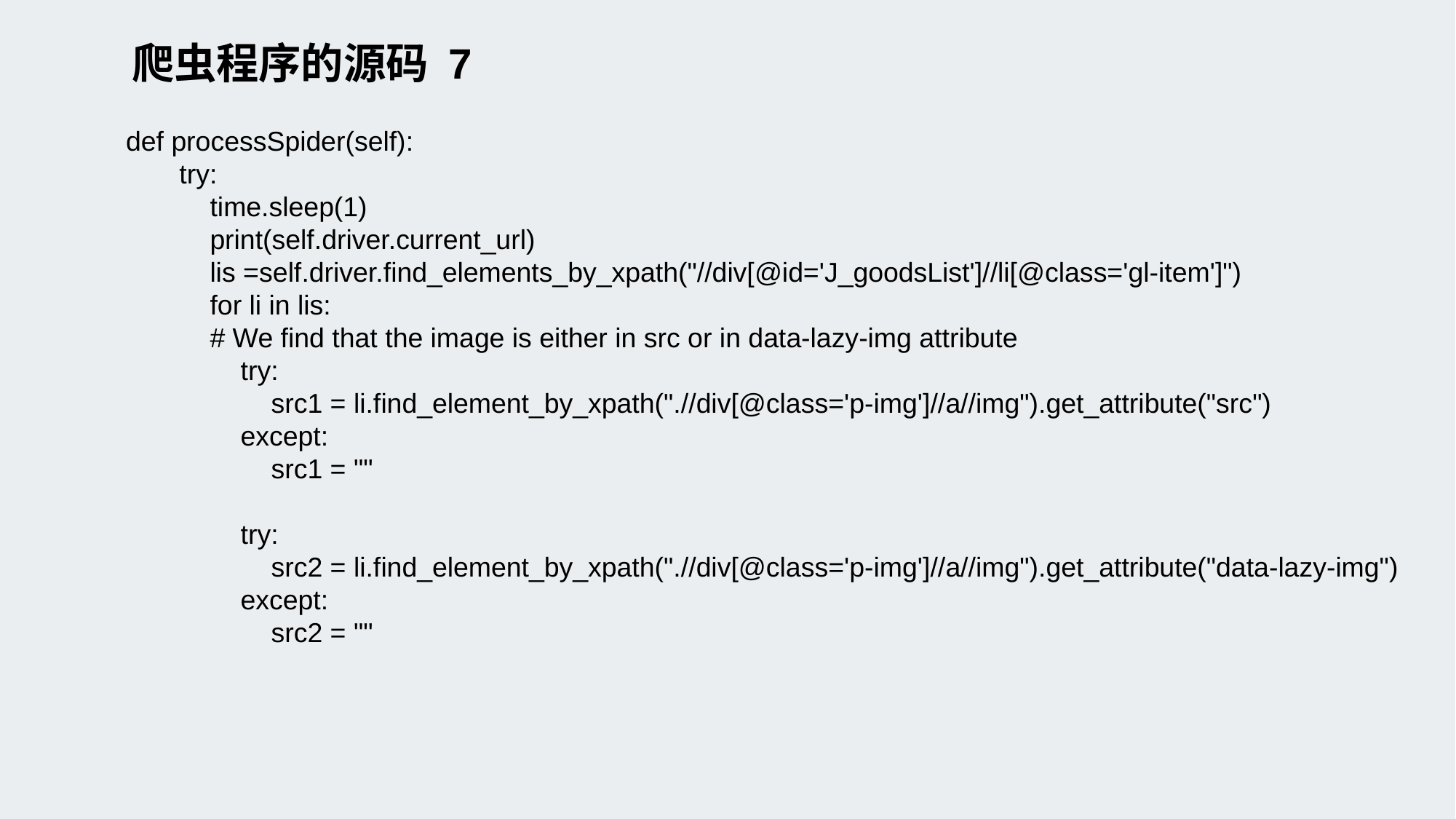

# 爬虫程序的源码 7

 def processSpider(self):
        try:
            time.sleep(1)
            print(self.driver.current_url)
            lis =self.driver.find_elements_by_xpath("//div[@id='J_goodsList']//li[@class='gl-item']")
            for li in lis:
            # We find that the image is either in src or in data-lazy-img attribute
                try:
                    src1 = li.find_element_by_xpath(".//div[@class='p-img']//a//img").get_attribute("src")
                except:
                    src1 = ""

                try:
                    src2 = li.find_element_by_xpath(".//div[@class='p-img']//a//img").get_attribute("data-lazy-img")
                except:
                    src2 = ""